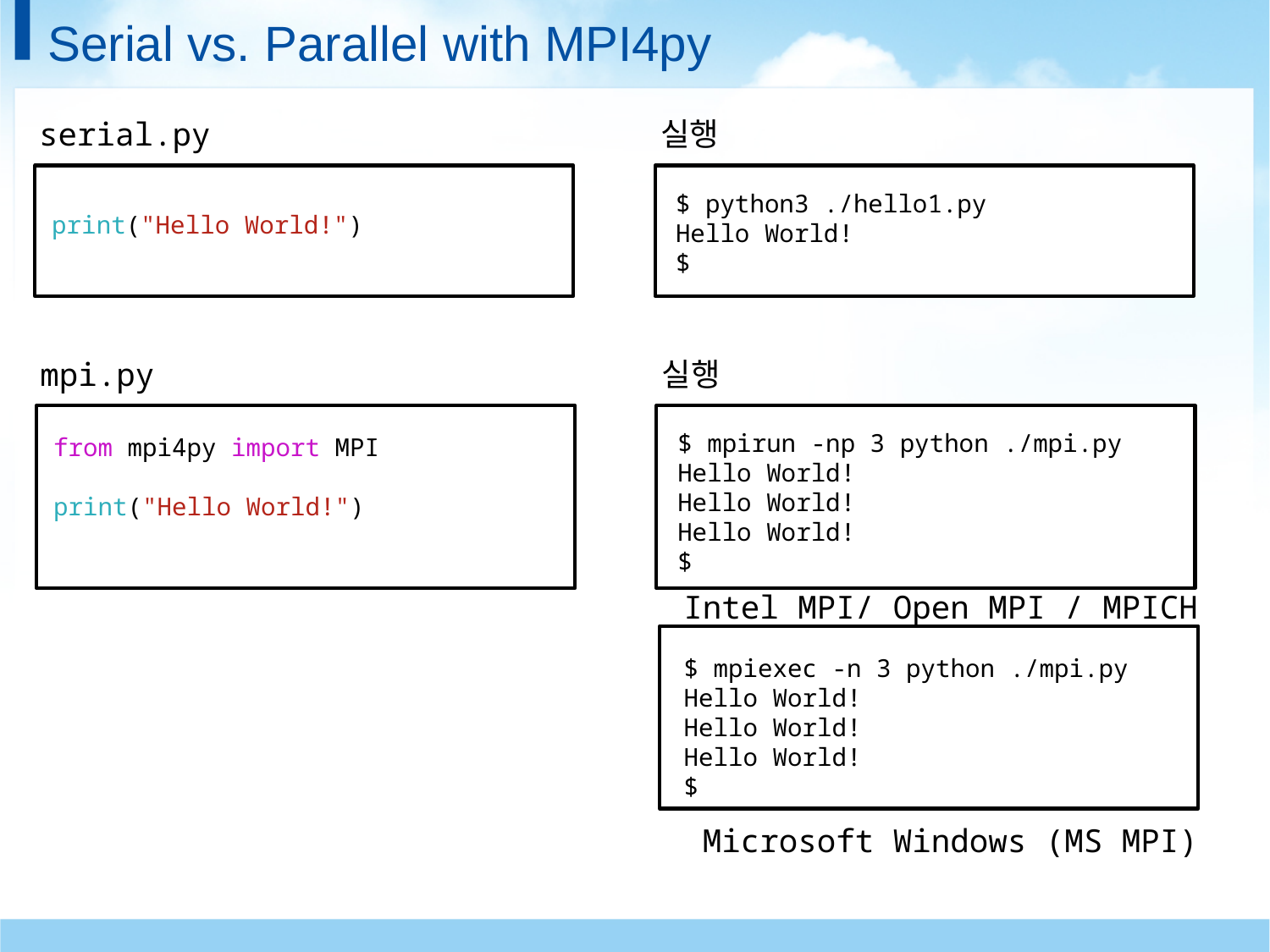

# Serial vs. Parallel with MPI4py
serial.py
실행

$ python3 ./hello1.py
Hello World!
$
print("Hello World!")
mpi.py
실행

$ mpirun -np 3 python ./mpi.py
Hello World!
Hello World!
Hello World!
$
from mpi4py import MPI

print("Hello World!")
Intel MPI/ Open MPI / MPICH

$ mpiexec -n 3 python ./mpi.py
Hello World!
Hello World!
Hello World!
$
Microsoft Windows (MS MPI)